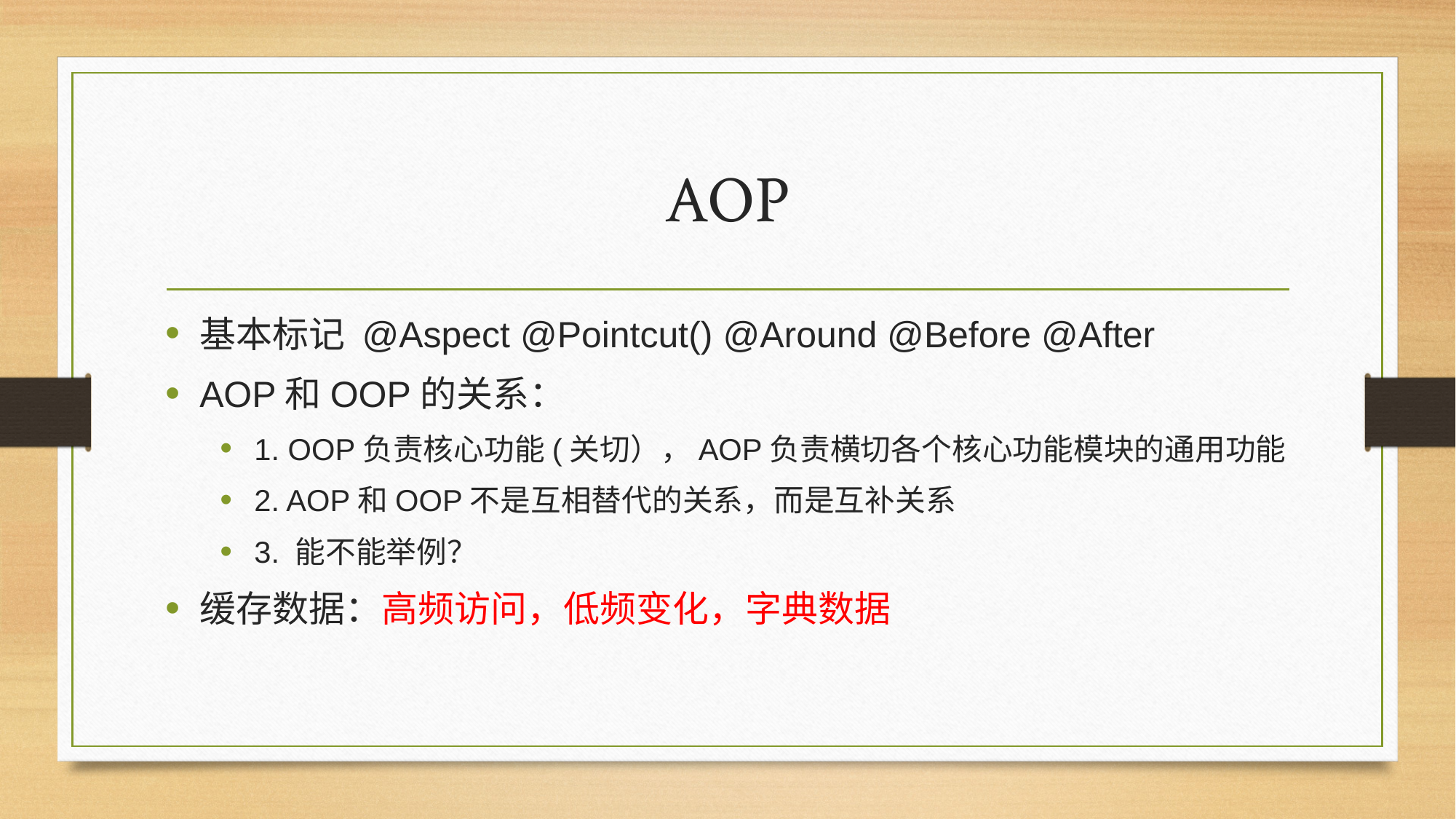

# AOP
基本标记 @Aspect @Pointcut() @Around @Before @After
AOP和OOP的关系：
1. OOP负责核心功能(关切），AOP负责横切各个核心功能模块的通用功能
2. AOP和OOP不是互相替代的关系，而是互补关系
3. 能不能举例？
缓存数据：高频访问，低频变化，字典数据